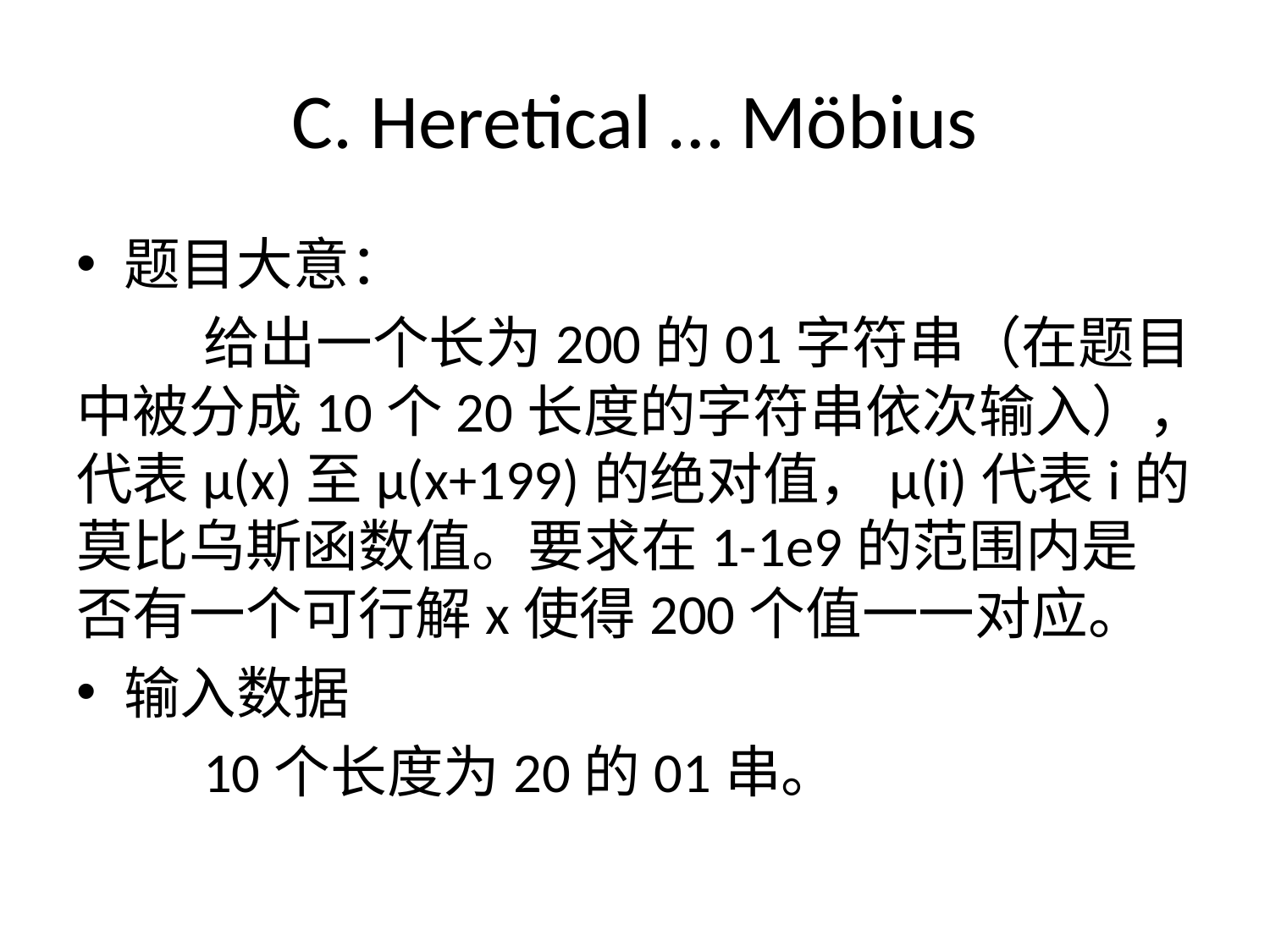

# C. Heretical … Möbius
题目大意：
	给出一个长为200的01字符串（在题目中被分成10个20长度的字符串依次输入），代表μ(x)至μ(x+199)的绝对值，μ(i)代表i的莫比乌斯函数值。要求在1-1e9的范围内是否有一个可行解x使得200个值一一对应。
输入数据
	10个长度为20的01串。